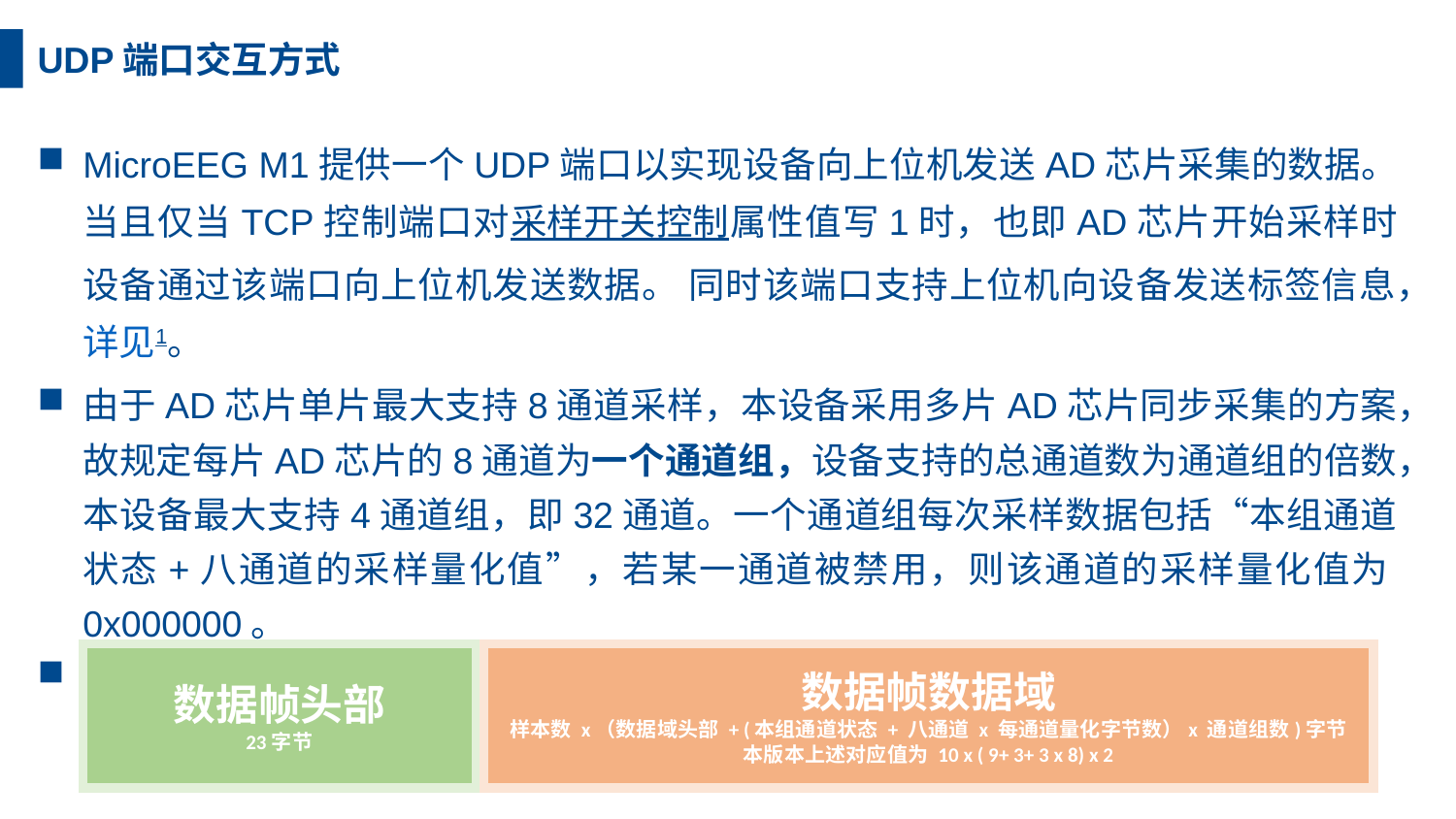

UDP端口交互方式
MicroEEG M1提供一个UDP端口以实现设备向上位机发送AD芯片采集的数据。当且仅当TCP控制端口对采样开关控制属性值写1时，也即AD芯片开始采样时设备通过该端口向上位机发送数据。 同时该端口支持上位机向设备发送标签信息，详见1。
由于AD芯片单片最大支持8通道采样，本设备采用多片AD芯片同步采集的方案，故规定每片AD芯片的8通道为一个通道组，设备支持的总通道数为通道组的倍数，本设备最大支持4通道组，即32通道。一个通道组每次采样数据包括“本组通道状态+八通道的采样量化值”，若某一通道被禁用，则该通道的采样量化值为0x000000。
UDP端口数据帧格式如下，分为数据帧头部和数据域：
数据帧数据域
样本数 x（数据域头部 + (本组通道状态 + 八通道 x 每通道量化字节数）x 通道组数)字节
本版本上述对应值为 10 x ( 9+ 3+ 3 x 8) x 2
数据帧头部
23字节